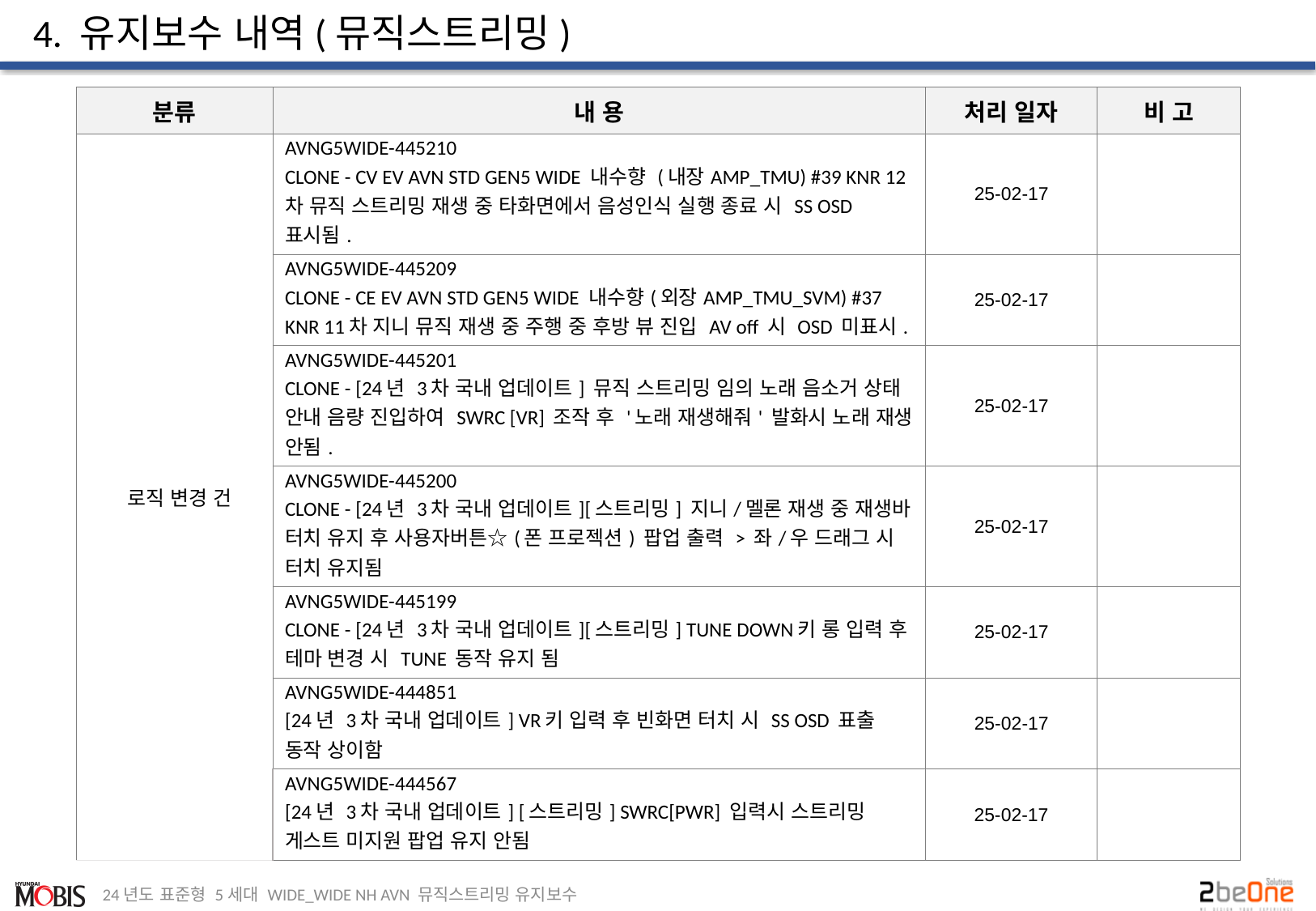

# 4. 유지보수 내역(뮤직스트리밍)
| 분류 | 내 용 | 처리 일자 | 비 고 |
| --- | --- | --- | --- |
| 로직 변경 건 | AVNG5WIDE-445210 CLONE - CV EV AVN STD GEN5 WIDE 내수향 (내장AMP\_TMU) #39 KNR 12차 뮤직 스트리밍 재생 중 타화면에서 음성인식 실행 종료 시 SS OSD 표시됨. | 25-02-17 |  |
|  | AVNG5WIDE-445209 CLONE - CE EV AVN STD GEN5 WIDE 내수향(외장AMP\_TMU\_SVM) #37 KNR 11차 지니 뮤직 재생 중 주행 중 후방 뷰 진입 AV off 시 OSD 미표시. | 25-02-17 |  |
|  | AVNG5WIDE-445201 CLONE - [24년 3차 국내 업데이트] 뮤직 스트리밍 임의 노래 음소거 상태 안내 음량 진입하여 SWRC [VR] 조작 후 '노래 재생해줘' 발화시 노래 재생 안됨. | 25-02-17 |  |
|  | AVNG5WIDE-445200 CLONE - [24년 3차 국내 업데이트][스트리밍] 지니/멜론 재생 중 재생바 터치 유지 후 사용자버튼☆(폰 프로젝션) 팝업 출력 > 좌/우 드래그 시 터치 유지됨 | 25-02-17 |  |
|  | AVNG5WIDE-445199 CLONE - [24년 3차 국내 업데이트][스트리밍] TUNE DOWN키 롱 입력 후 테마 변경 시 TUNE 동작 유지 됨 | 25-02-17 |  |
|  | AVNG5WIDE-444851 [24년 3차 국내 업데이트] VR키 입력 후 빈화면 터치 시 SS OSD 표출 동작 상이함 | 25-02-17 |  |
|  | AVNG5WIDE-444567 [24년 3차 국내 업데이트] [스트리밍] SWRC[PWR] 입력시 스트리밍 게스트 미지원 팝업 유지 안됨 | 25-02-17 |  |
24년도 표준형 5세대 WIDE_WIDE NH AVN 뮤직스트리밍 유지보수